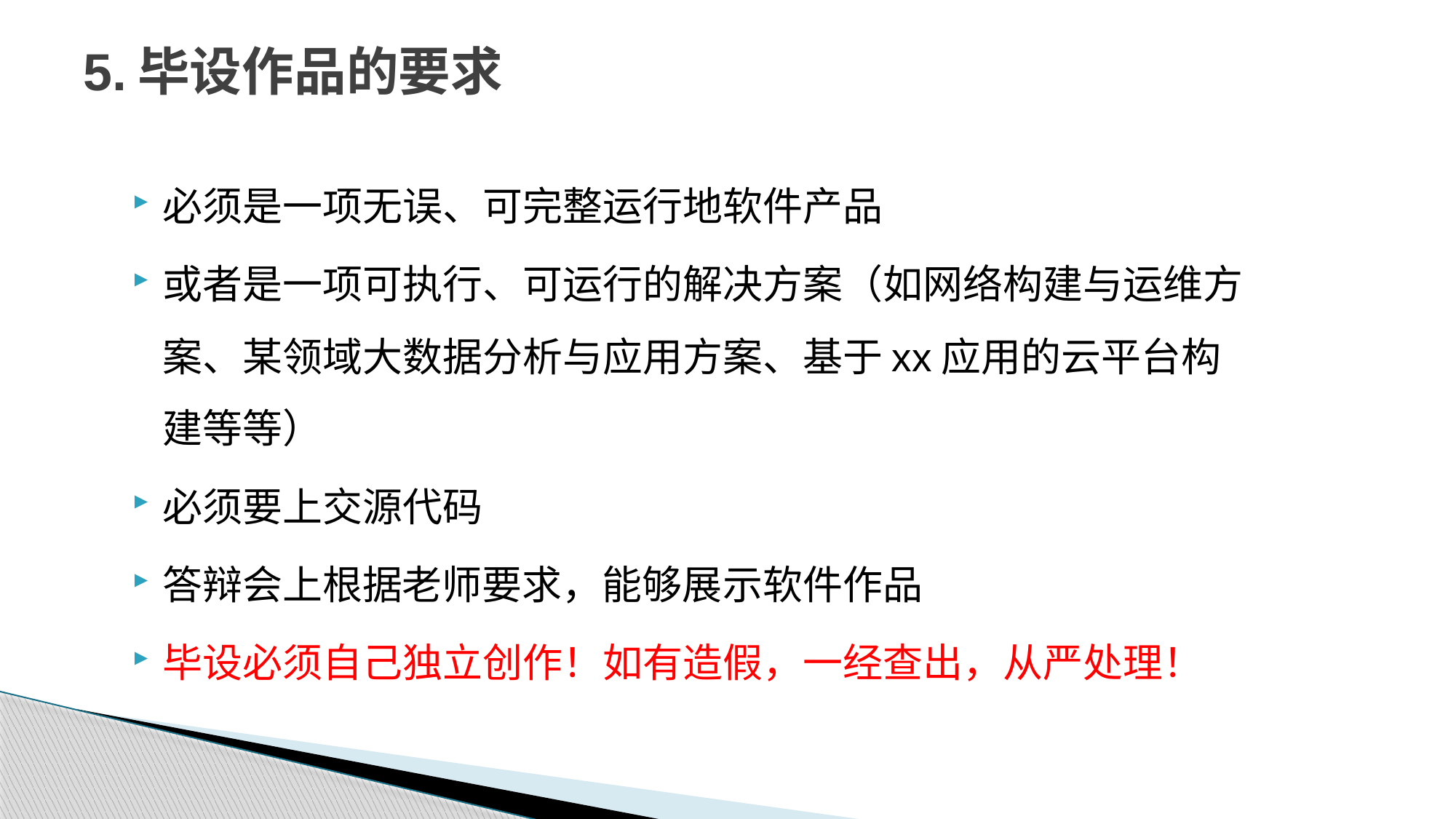

# 5.毕设作品的要求
必须是一项无误、可完整运行地软件产品
或者是一项可执行、可运行的解决方案（如网络构建与运维方案、某领域大数据分析与应用方案、基于xx应用的云平台构建等等）
必须要上交源代码
答辩会上根据老师要求，能够展示软件作品
毕设必须自己独立创作！如有造假，一经查出，从严处理！